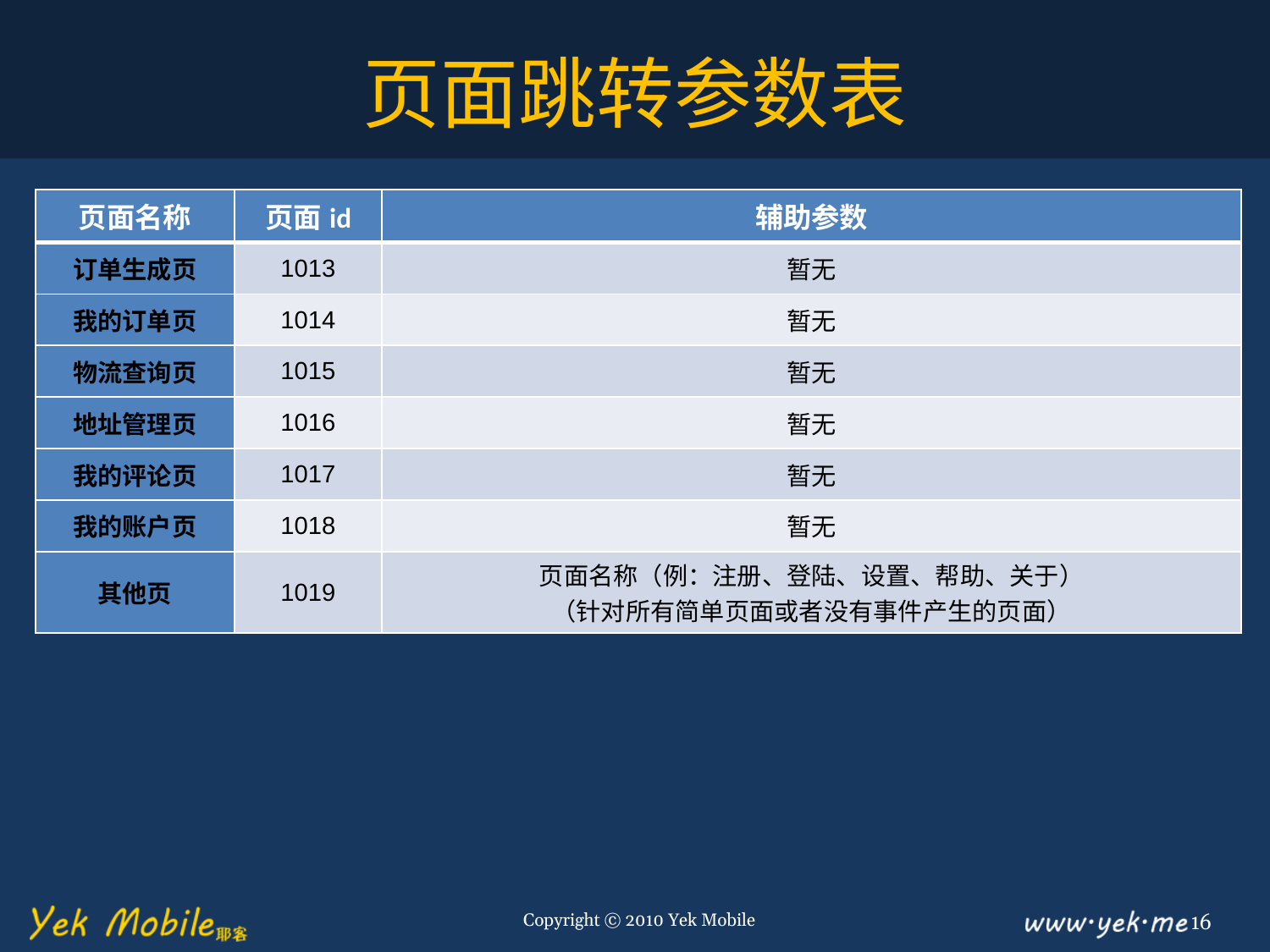

# 页面跳转参数表
| 页面名称 | 页面id | 辅助参数 |
| --- | --- | --- |
| 订单生成页 | 1013 | 暂无 |
| 我的订单页 | 1014 | 暂无 |
| 物流查询页 | 1015 | 暂无 |
| 地址管理页 | 1016 | 暂无 |
| 我的评论页 | 1017 | 暂无 |
| 我的账户页 | 1018 | 暂无 |
| 其他页 | 1019 | 页面名称（例：注册、登陆、设置、帮助、关于） （针对所有简单页面或者没有事件产生的页面） |